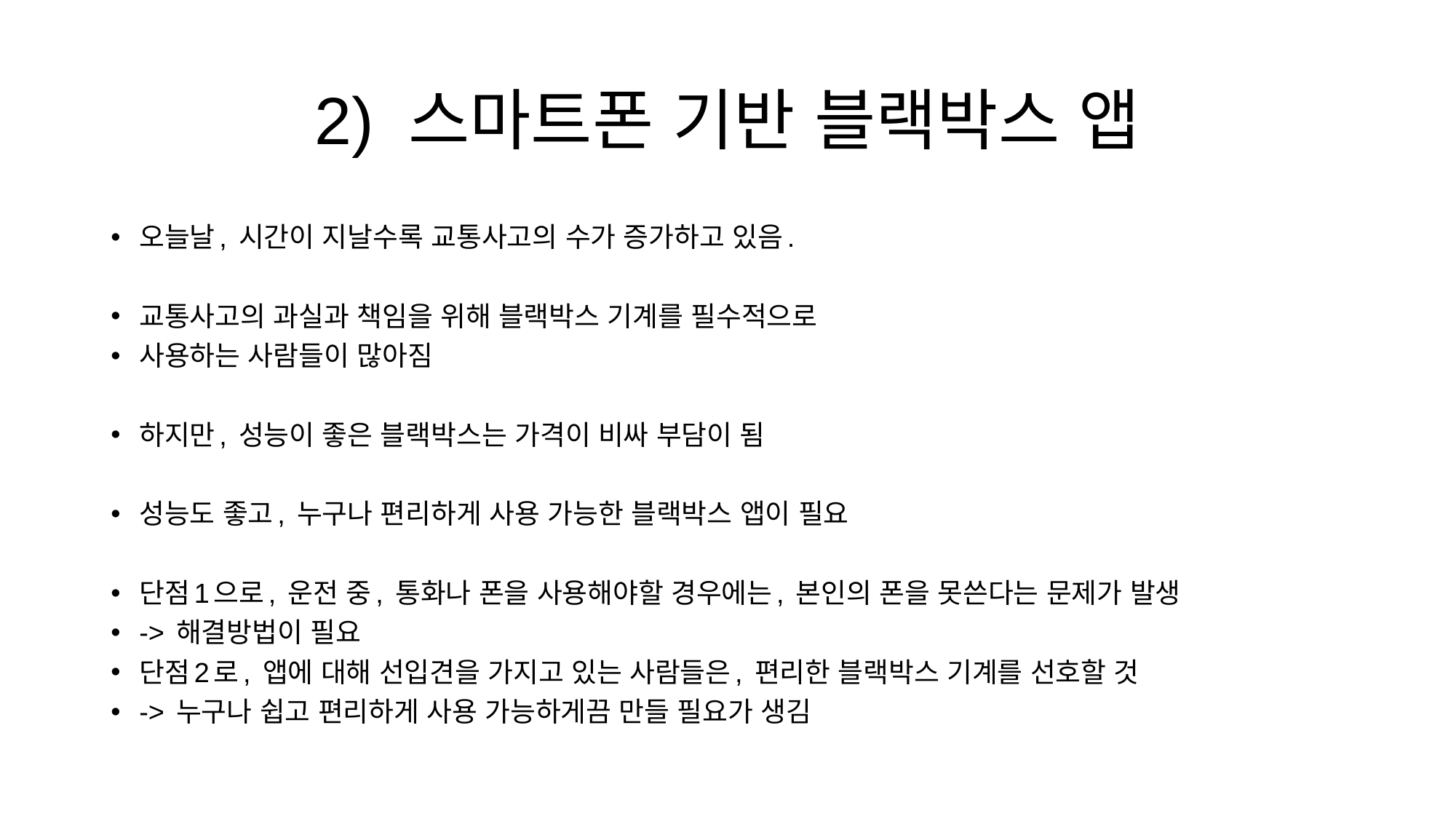

# 2) 스마트폰 기반 블랙박스 앱
오늘날, 시간이 지날수록 교통사고의 수가 증가하고 있음.

교통사고의 과실과 책임을 위해 블랙박스 기계를 필수적으로
사용하는 사람들이 많아짐

하지만, 성능이 좋은 블랙박스는 가격이 비싸 부담이 됨

성능도 좋고, 누구나 편리하게 사용 가능한 블랙박스 앱이 필요

단점1으로, 운전 중, 통화나 폰을 사용해야할 경우에는, 본인의 폰을 못쓴다는 문제가 발생
-> 해결방법이 필요
단점2로, 앱에 대해 선입견을 가지고 있는 사람들은, 편리한 블랙박스 기계를 선호할 것
-> 누구나 쉽고 편리하게 사용 가능하게끔 만들 필요가 생김